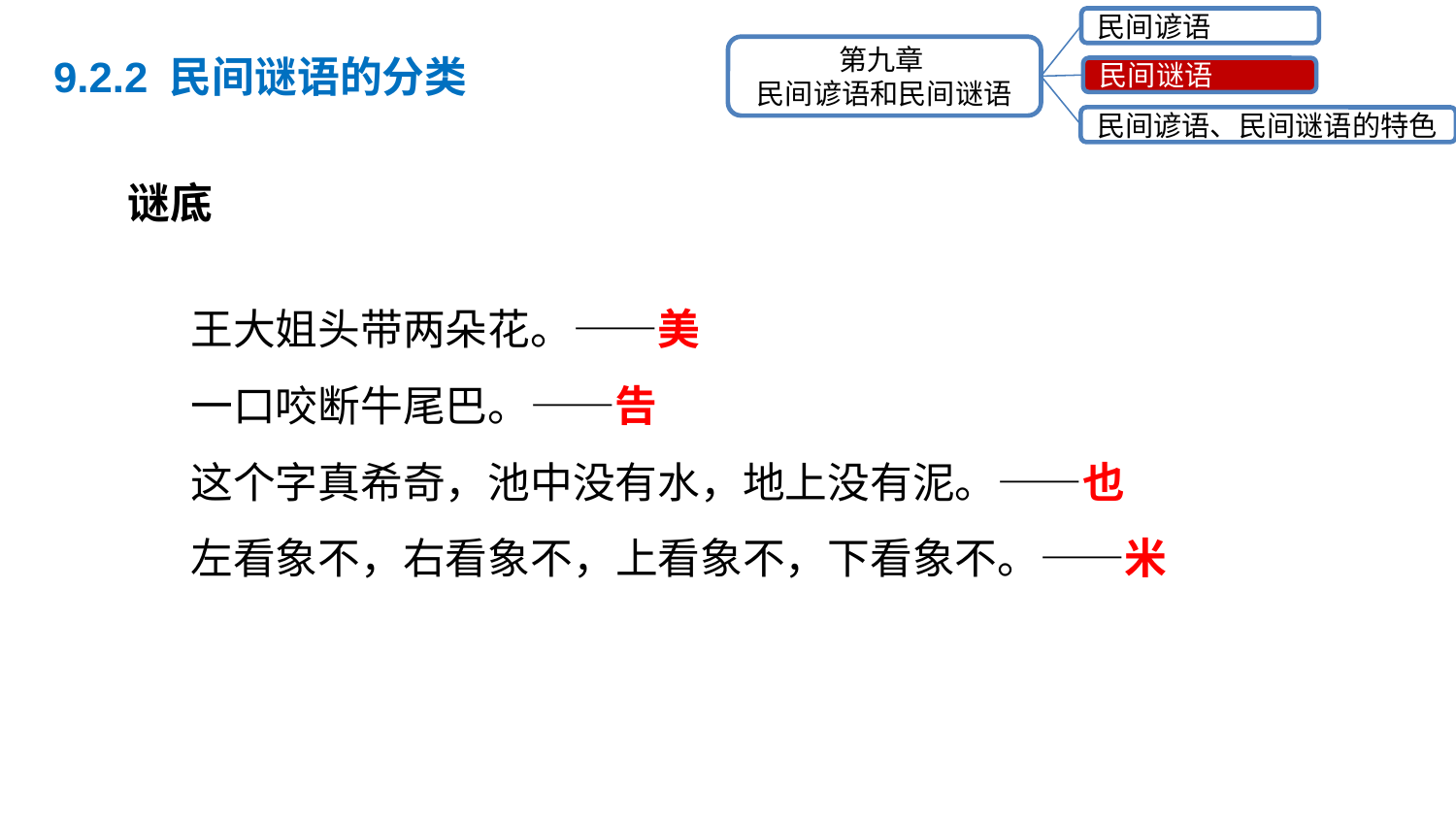

民间谚语
第九章
民间谚语和民间谜语
民间谜语
民间谚语、民间谜语的特色
9.2.2 民间谜语的分类
谜底
    王大姐头带两朵花。——美
   一口咬断牛尾巴。——告
   这个字真希奇，池中没有水，地上没有泥。——也
   左看象不，右看象不，上看象不，下看象不。——米